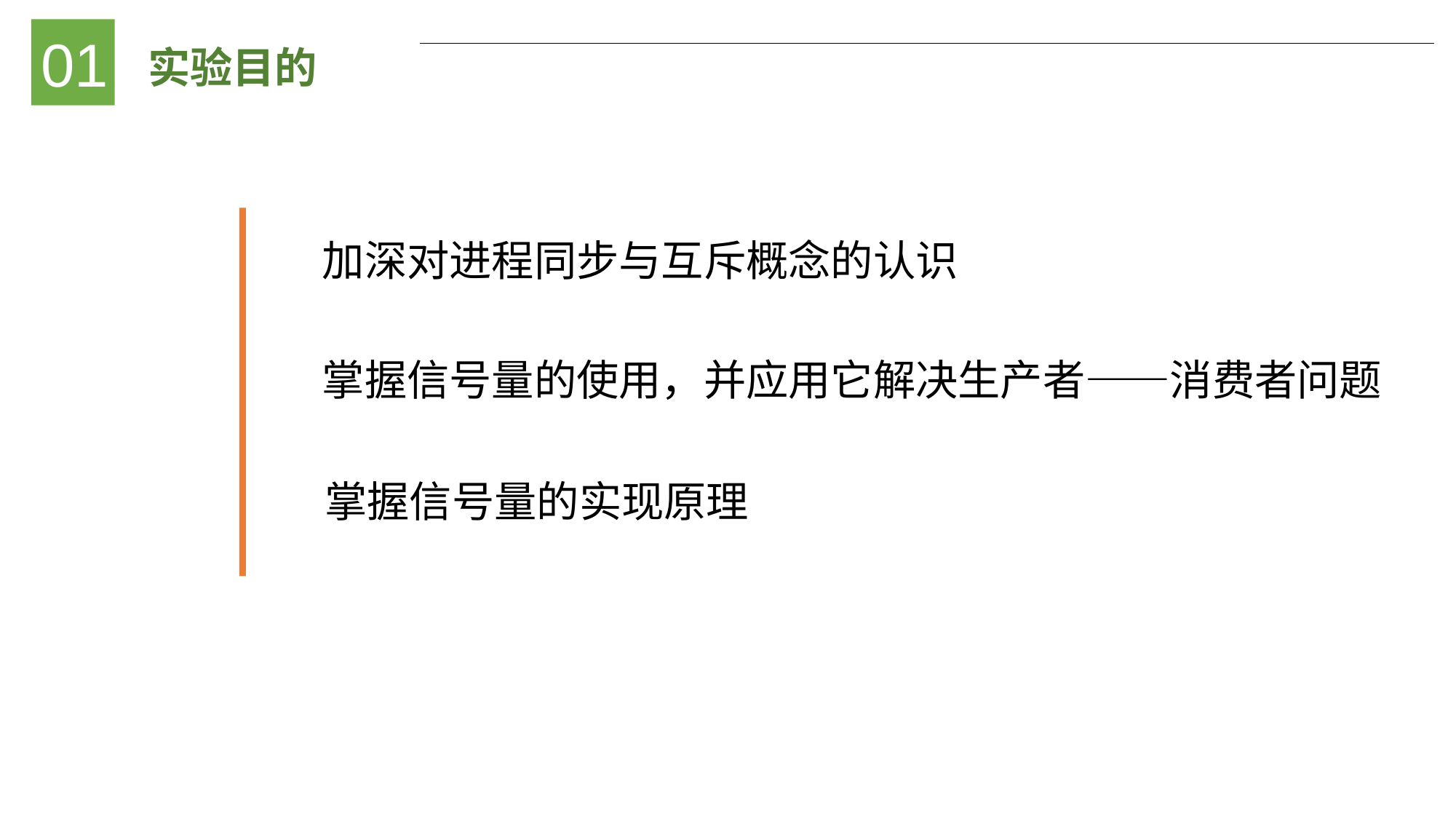

01

01
实验目的

加深对进程同步与互斥概念的认识
掌握信号量的使用，并应用它解决生产者——消费者问题
掌握信号量的实现原理